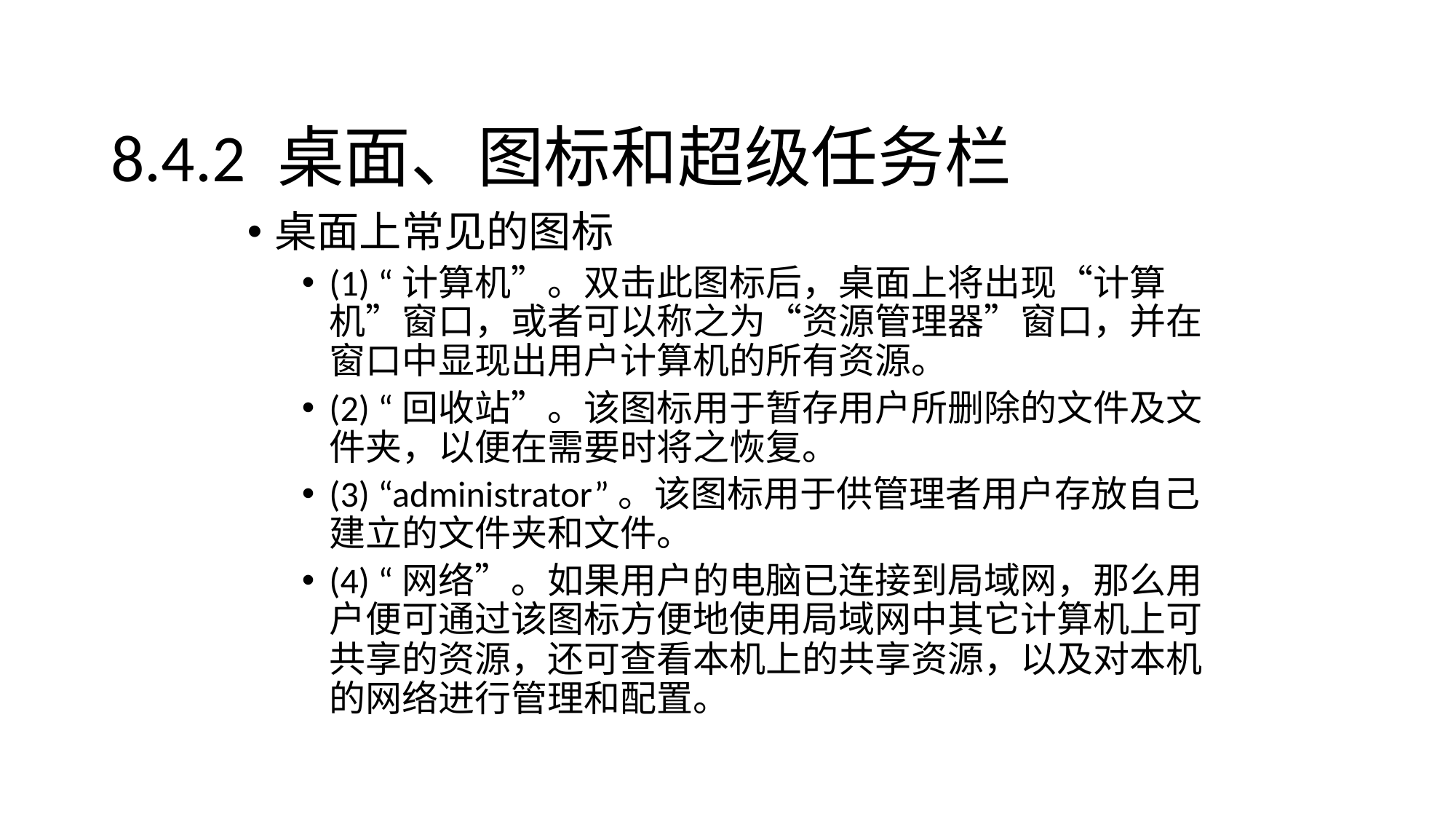

# 8.4.2 桌面、图标和超级任务栏
桌面上常见的图标
(1) “计算机”。双击此图标后，桌面上将出现“计算机”窗口，或者可以称之为“资源管理器”窗口，并在窗口中显现出用户计算机的所有资源。
(2) “回收站”。该图标用于暂存用户所删除的文件及文件夹，以便在需要时将之恢复。
(3) “administrator”。该图标用于供管理者用户存放自己建立的文件夹和文件。
(4) “网络”。如果用户的电脑已连接到局域网，那么用户便可通过该图标方便地使用局域网中其它计算机上可共享的资源，还可查看本机上的共享资源，以及对本机的网络进行管理和配置。
5